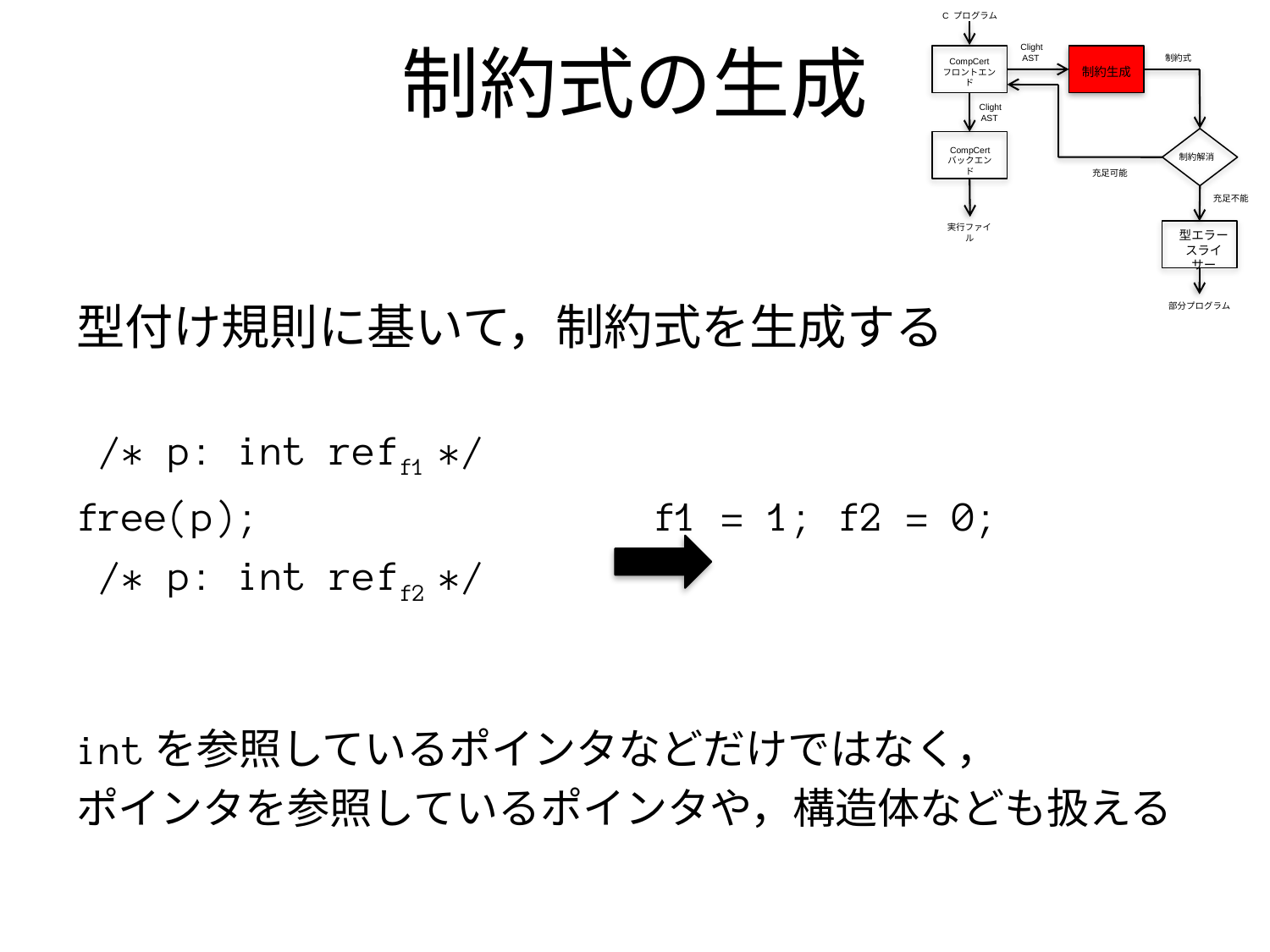

# 制約式の生成

C プログラム
 Clight AST

制約式
CompCert
フロントエンド
制約生成
 Clight AST

CompCert
バックエンド
制約解消
充足可能
充足不能
実行ファイル

型エラー
スライサー

部分プログラム

型付け規則に基いて，制約式を生成する

 /* p: int reff1 */
free(p);                 f1 = 1; f2 = 0;
 /* p: int reff2 */

intを参照しているポインタなどだけではなく，
ポインタを参照しているポインタや，構造体なども扱える